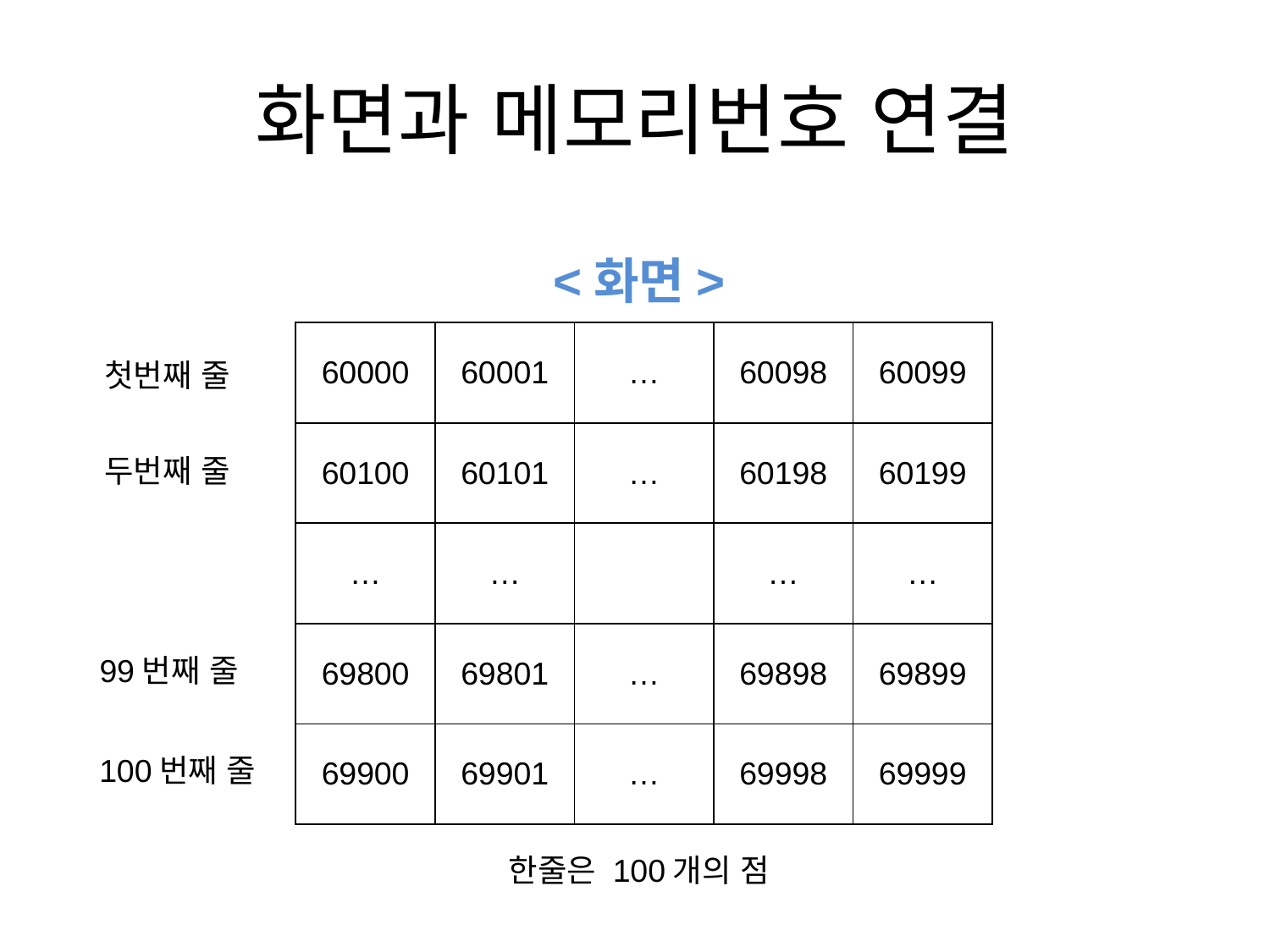

# 화면과 메모리번호 연결
<화면>
| 60000 | 60001 | … | 60098 | 60099 |
| --- | --- | --- | --- | --- |
| 60100 | 60101 | … | 60198 | 60199 |
| … | … |  | … | … |
| 69800 | 69801 | … | 69898 | 69899 |
| 69900 | 69901 | … | 69998 | 69999 |
첫번째 줄
두번째 줄
99번째 줄
100번째 줄
한줄은 100개의 점